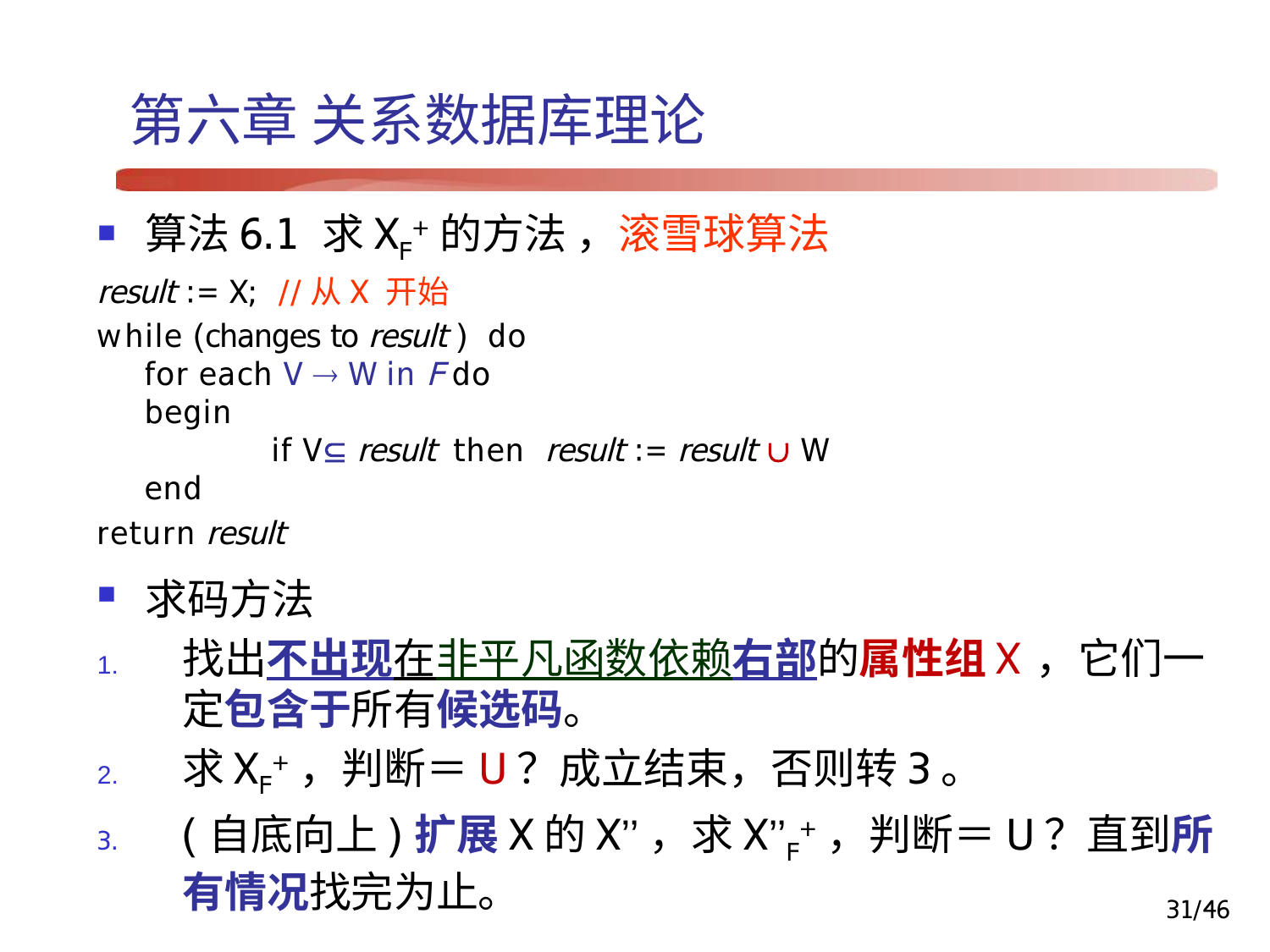

# 第六章 关系数据库理论
算法6.1 求XF+的方法 ，滚雪球算法
result := X;  //从X 开始
while (changes to result )  do
for each V → W in F do
begin
	if V⊆ result  then  result := result ∪ W
end
return result
求码方法
找出不出现在非平凡函数依赖右部的属性组X，它们一定包含于所有候选码。
求XF+，判断＝U？成立结束，否则转3。
(自底向上)扩展X的X’’，求X’’F+，判断＝U？直到所有情况找完为止。
《数据库系统概论》- 第11章
31/46
2021/12/22